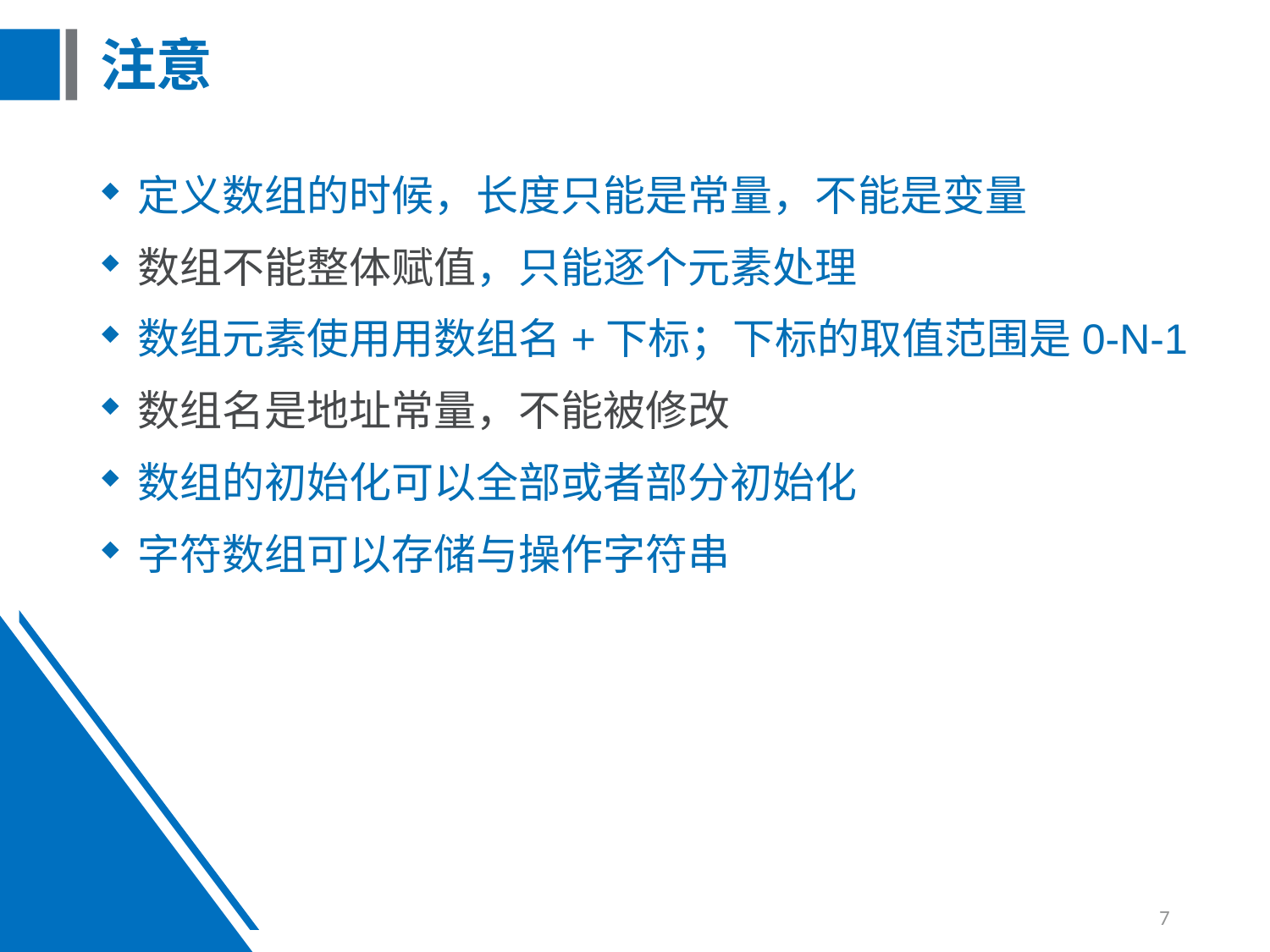

# 注意
定义数组的时候，长度只能是常量，不能是变量
数组不能整体赋值，只能逐个元素处理
数组元素使用用数组名+下标；下标的取值范围是0-N-1
数组名是地址常量，不能被修改
数组的初始化可以全部或者部分初始化
字符数组可以存储与操作字符串

7